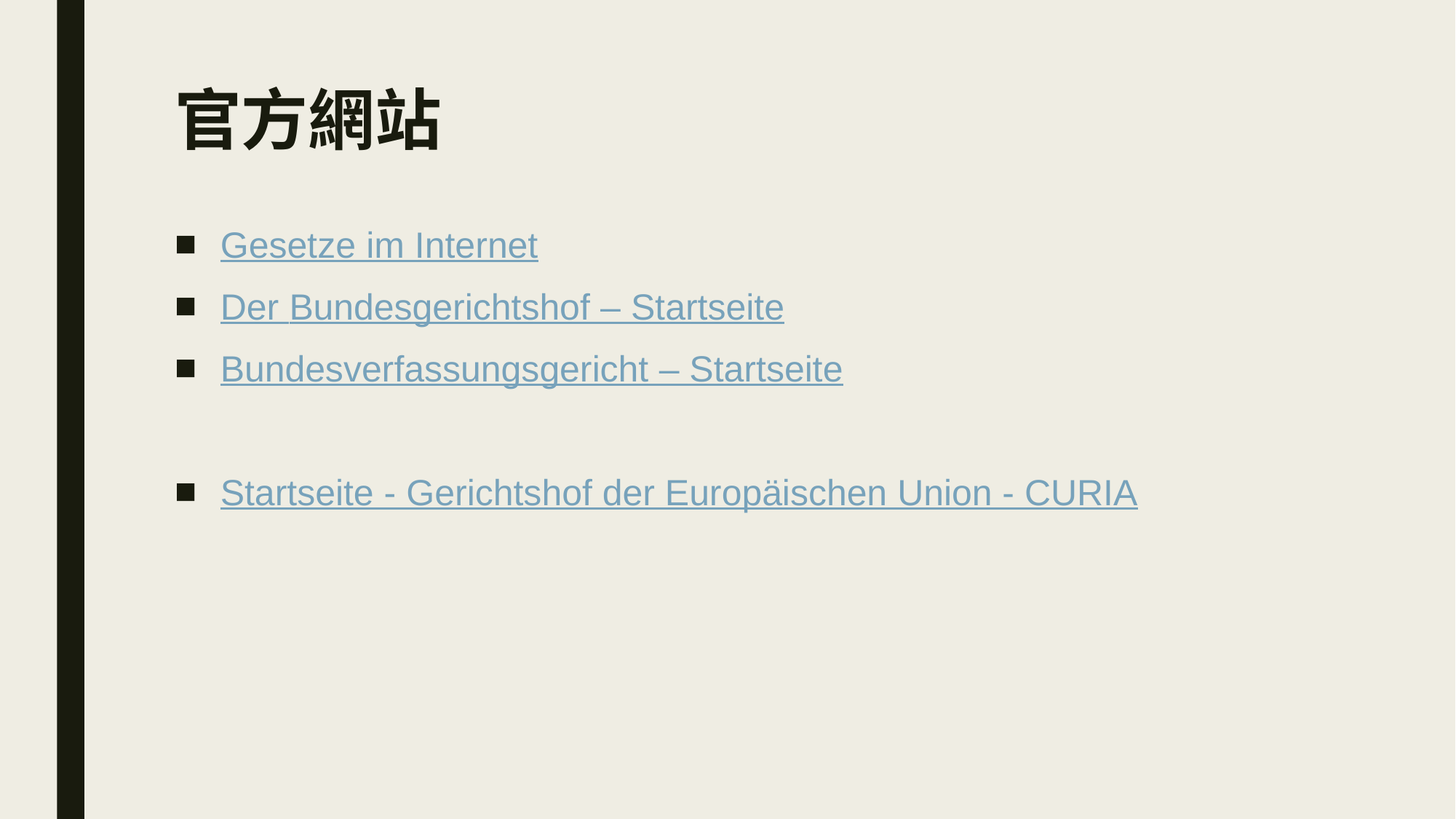

# 官方網站
Gesetze im Internet
Der Bundesgerichtshof – Startseite
Bundesverfassungsgericht – Startseite

Startseite - Gerichtshof der Europäischen Union - CURIA